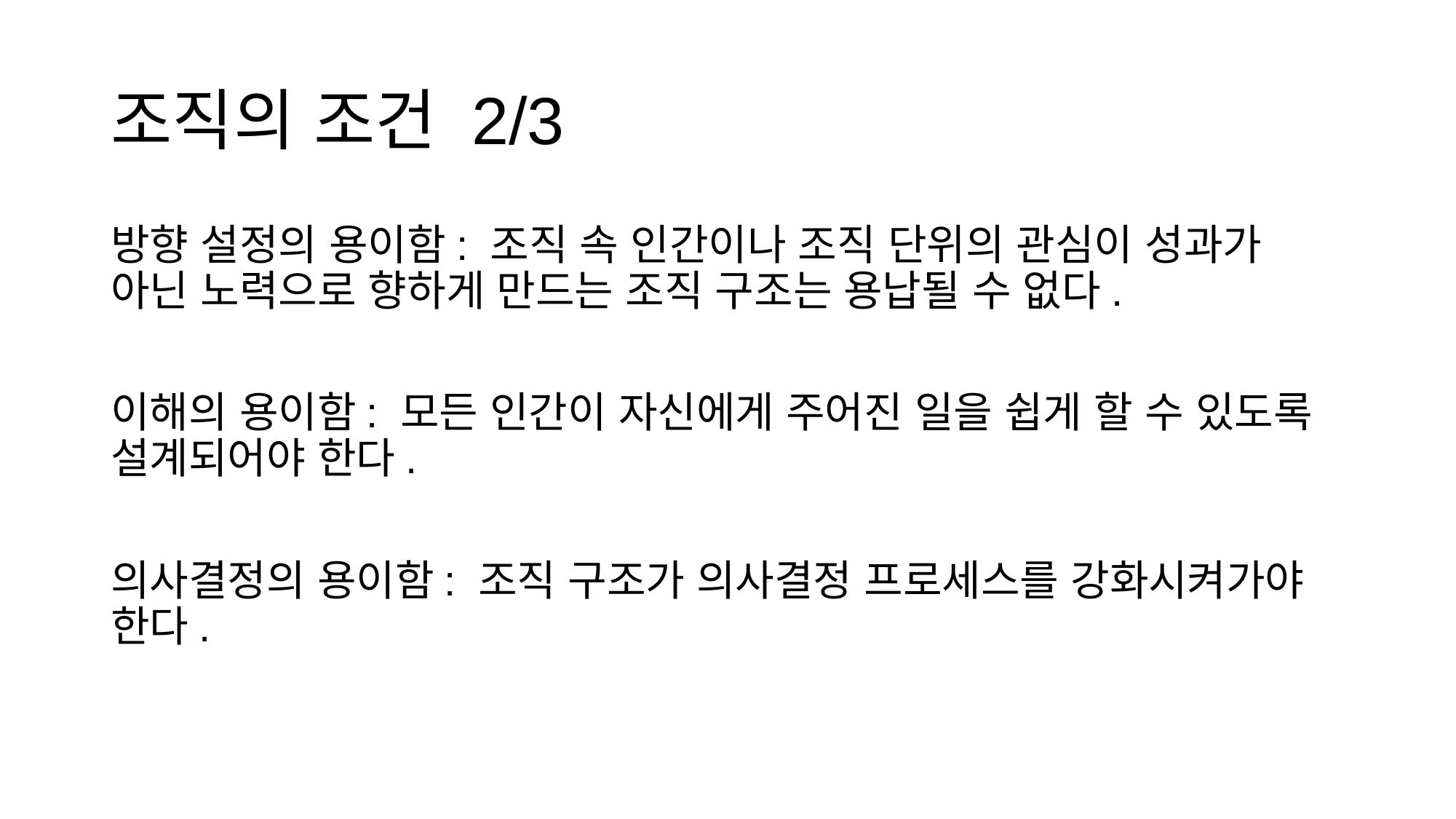

# 조직의 조건 2/3
방향 설정의 용이함: 조직 속 인간이나 조직 단위의 관심이 성과가 아닌 노력으로 향하게 만드는 조직 구조는 용납될 수 없다.

이해의 용이함: 모든 인간이 자신에게 주어진 일을 쉽게 할 수 있도록 설계되어야 한다.

의사결정의 용이함: 조직 구조가 의사결정 프로세스를 강화시켜가야 한다.